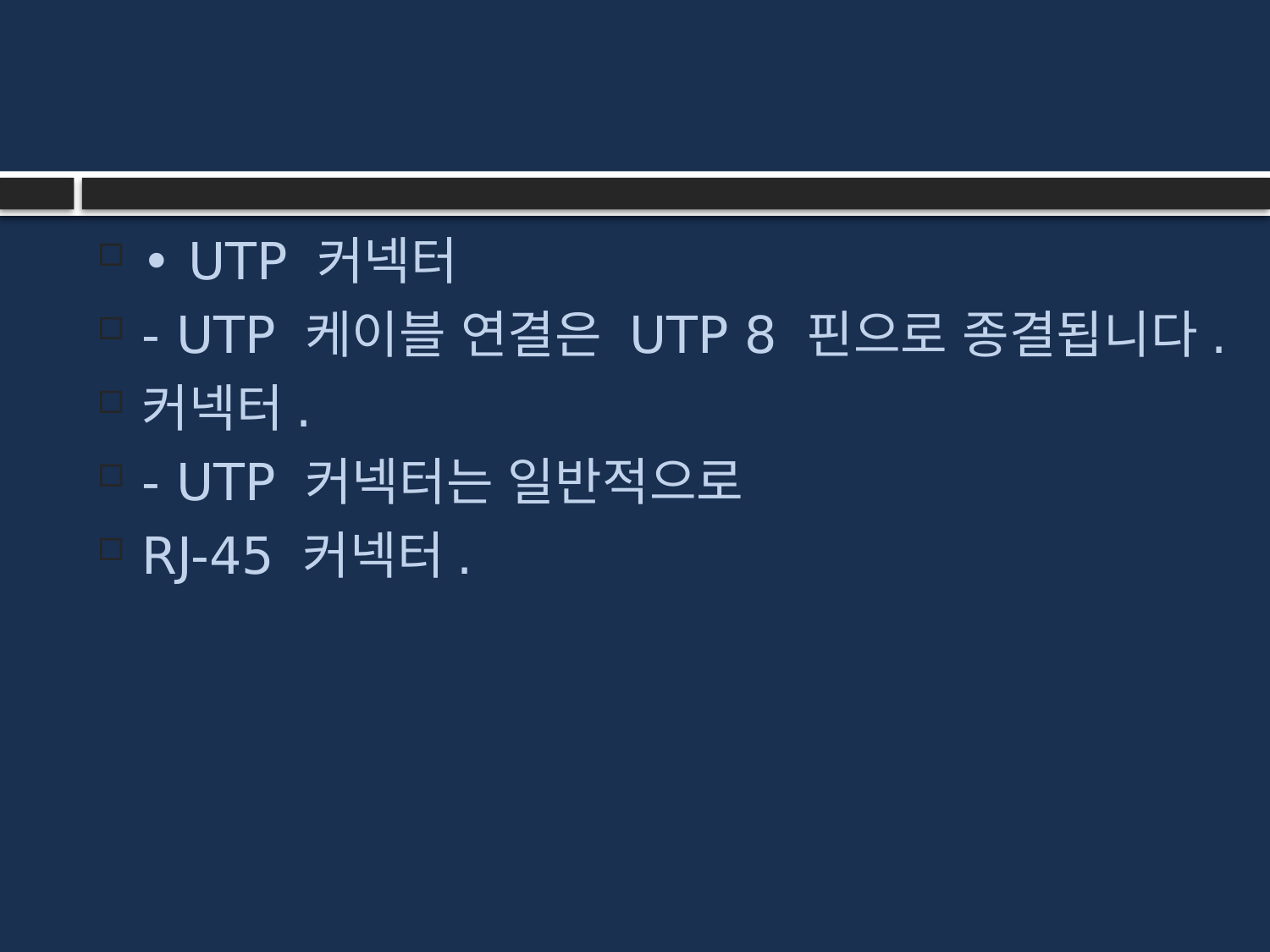

#
• UTP 커넥터
- UTP 케이블 연결은 UTP 8 핀으로 종결됩니다.
커넥터.
- UTP 커넥터는 일반적으로
RJ-45 커넥터.